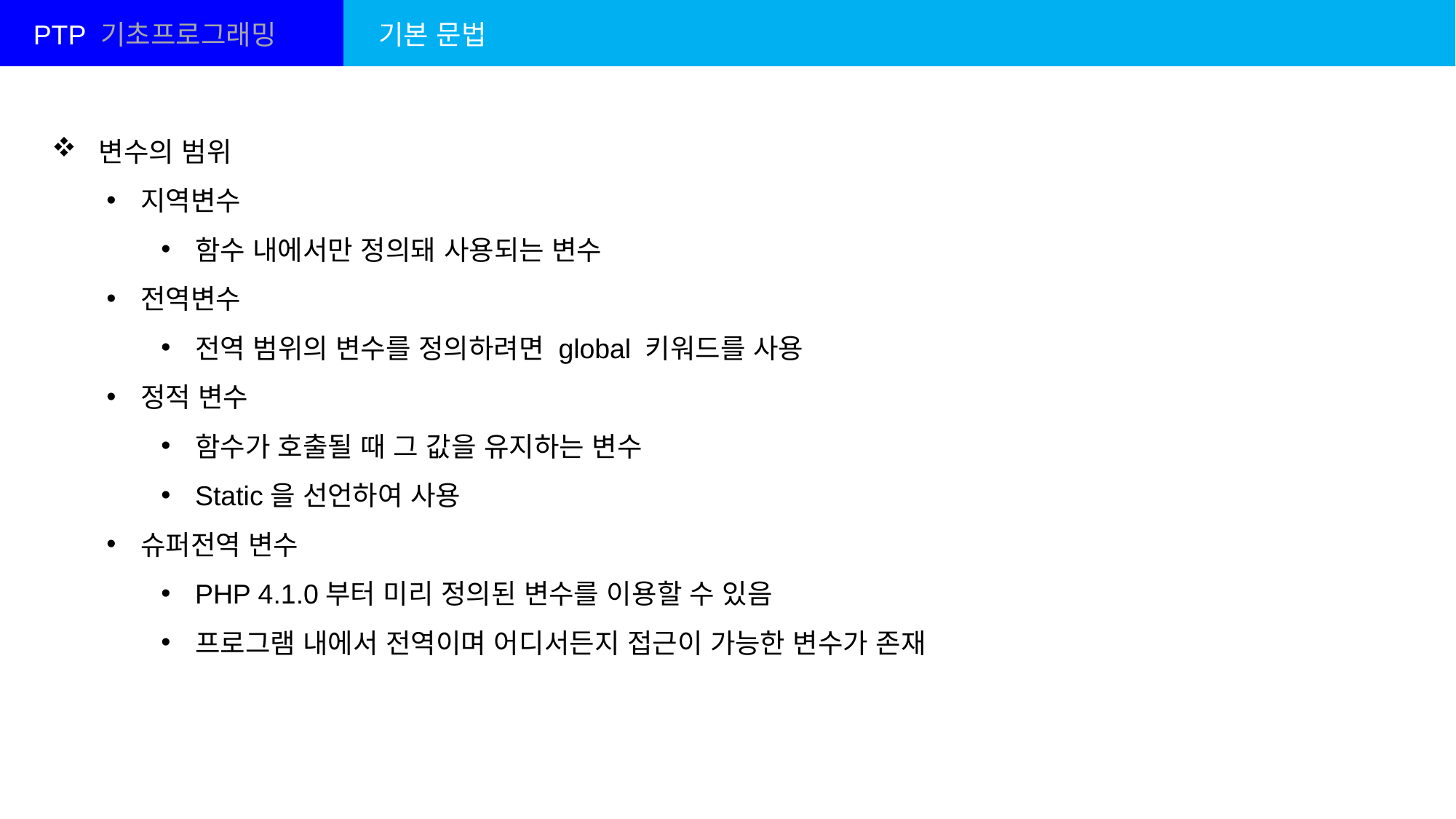

PTP 기초프로그래밍
기본 문법
 변수의 범위
지역변수
함수 내에서만 정의돼 사용되는 변수
전역변수
전역 범위의 변수를 정의하려면 global 키워드를 사용
정적 변수
함수가 호출될 때 그 값을 유지하는 변수
Static을 선언하여 사용
슈퍼전역 변수
PHP 4.1.0부터 미리 정의된 변수를 이용할 수 있음
프로그램 내에서 전역이며 어디서든지 접근이 가능한 변수가 존재